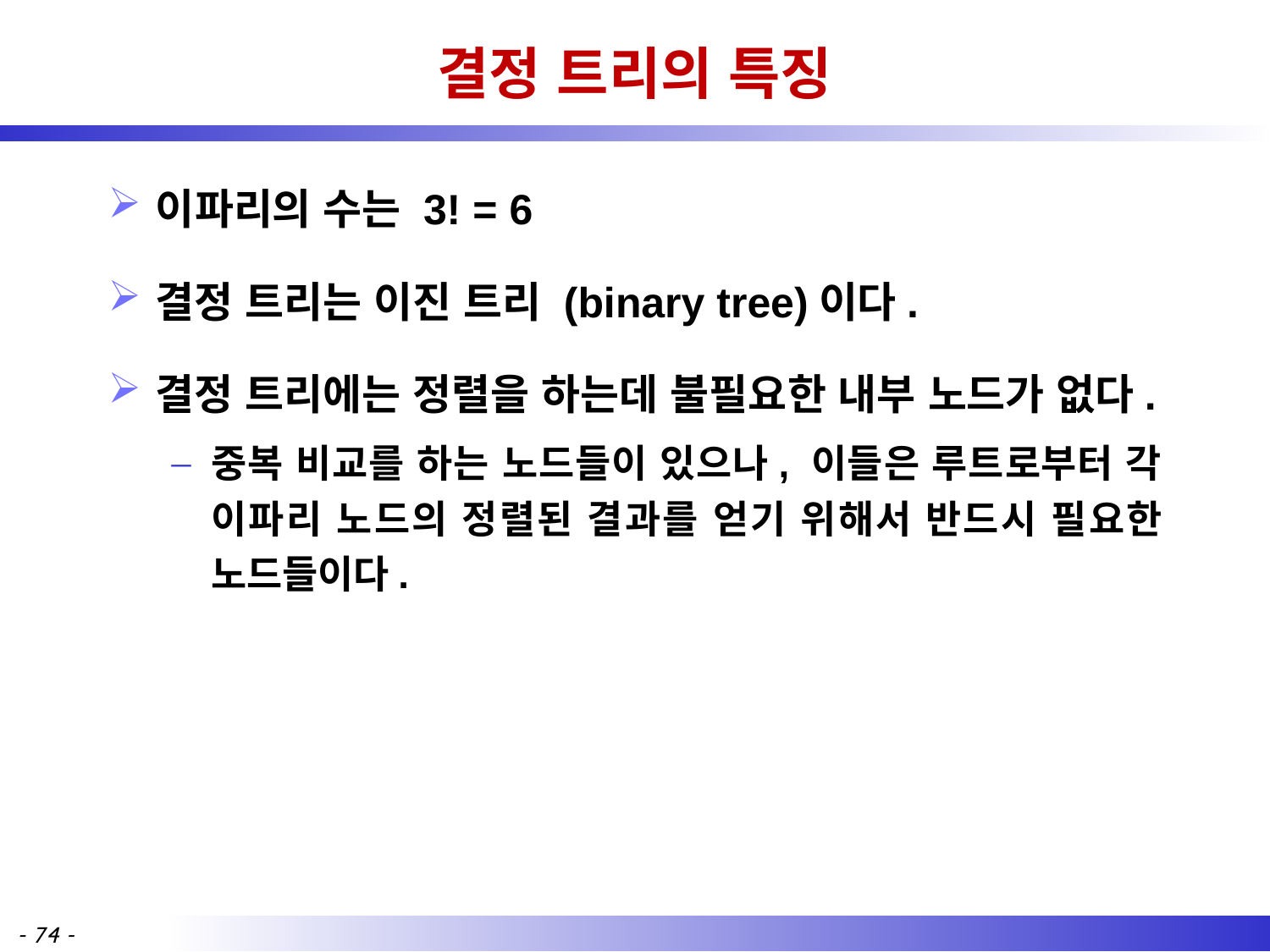

# 결정 트리의 특징
이파리의 수는 3! = 6
결정 트리는 이진 트리 (binary tree)이다.
결정 트리에는 정렬을 하는데 불필요한 내부 노드가 없다.
중복 비교를 하는 노드들이 있으나, 이들은 루트로부터 각 이파리 노드의 정렬된 결과를 얻기 위해서 반드시 필요한 노드들이다.
- 74 -